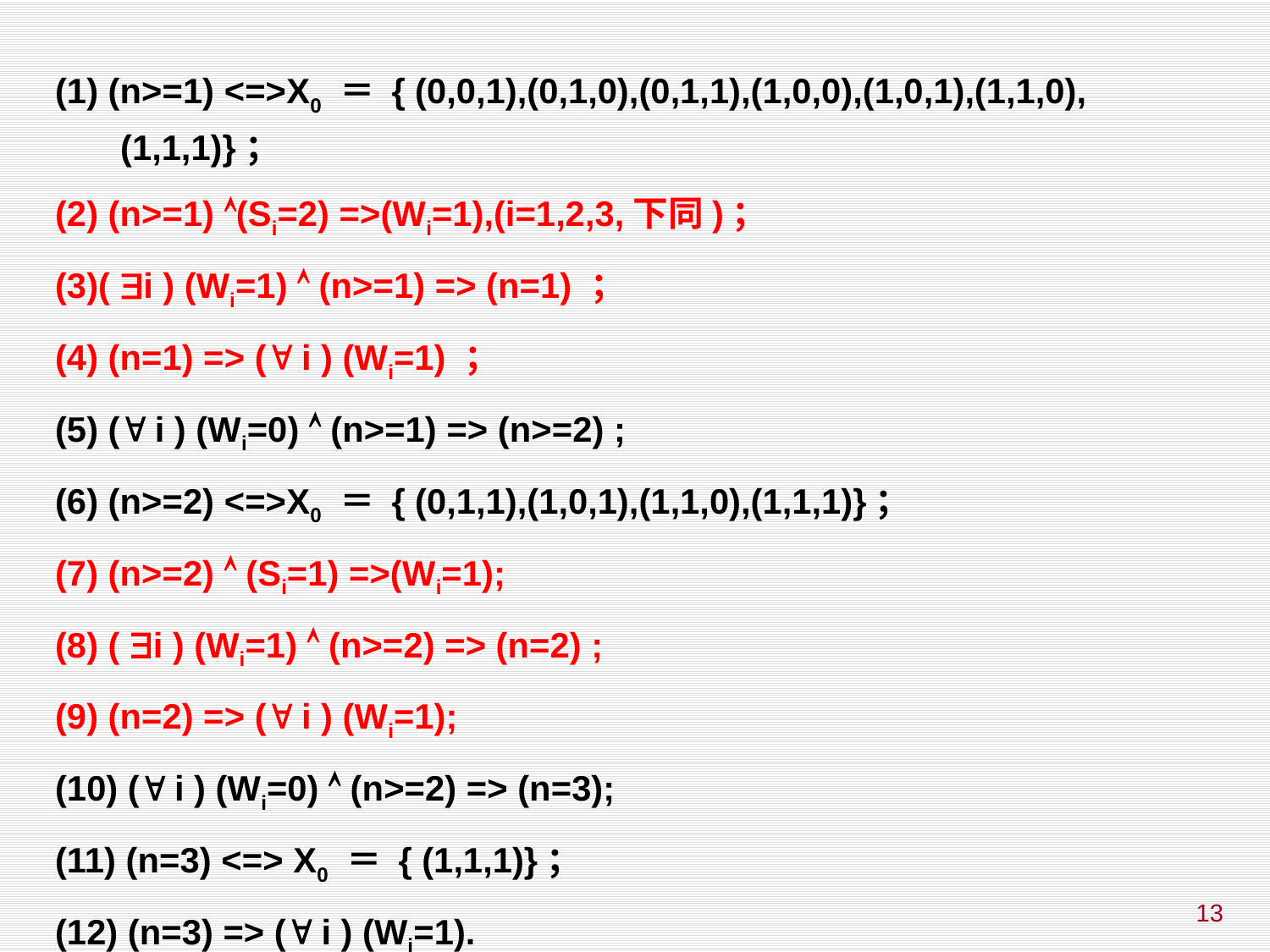

(1) (n>=1) <=>X0 ＝ { (0,0,1),(0,1,0),(0,1,1),(1,0,0),(1,0,1),(1,1,0),(1,1,1)}；
(2) (n>=1) ∧(Si=2) =>(Wi=1),(i=1,2,3,下同)；
(3)( ∃i ) (Wi=1) ∧ (n>=1) => (n=1) ；
(4) (n=1) => (∀ i ) (Wi=1) ；
(5) (∀ i ) (Wi=0) ∧ (n>=1) => (n>=2) ;
(6) (n>=2) <=>X0 ＝ { (0,1,1),(1,0,1),(1,1,0),(1,1,1)}；
(7) (n>=2) ∧ (Si=1) =>(Wi=1);
(8) ( ∃i ) (Wi=1) ∧ (n>=2) => (n=2) ;
(9) (n=2) => (∀ i ) (Wi=1);
(10) (∀ i ) (Wi=0) ∧ (n>=2) => (n=3);
(11) (n=3) <=> X0 ＝ { (1,1,1)}；
(12) (n=3) => (∀ i ) (Wi=1).
13